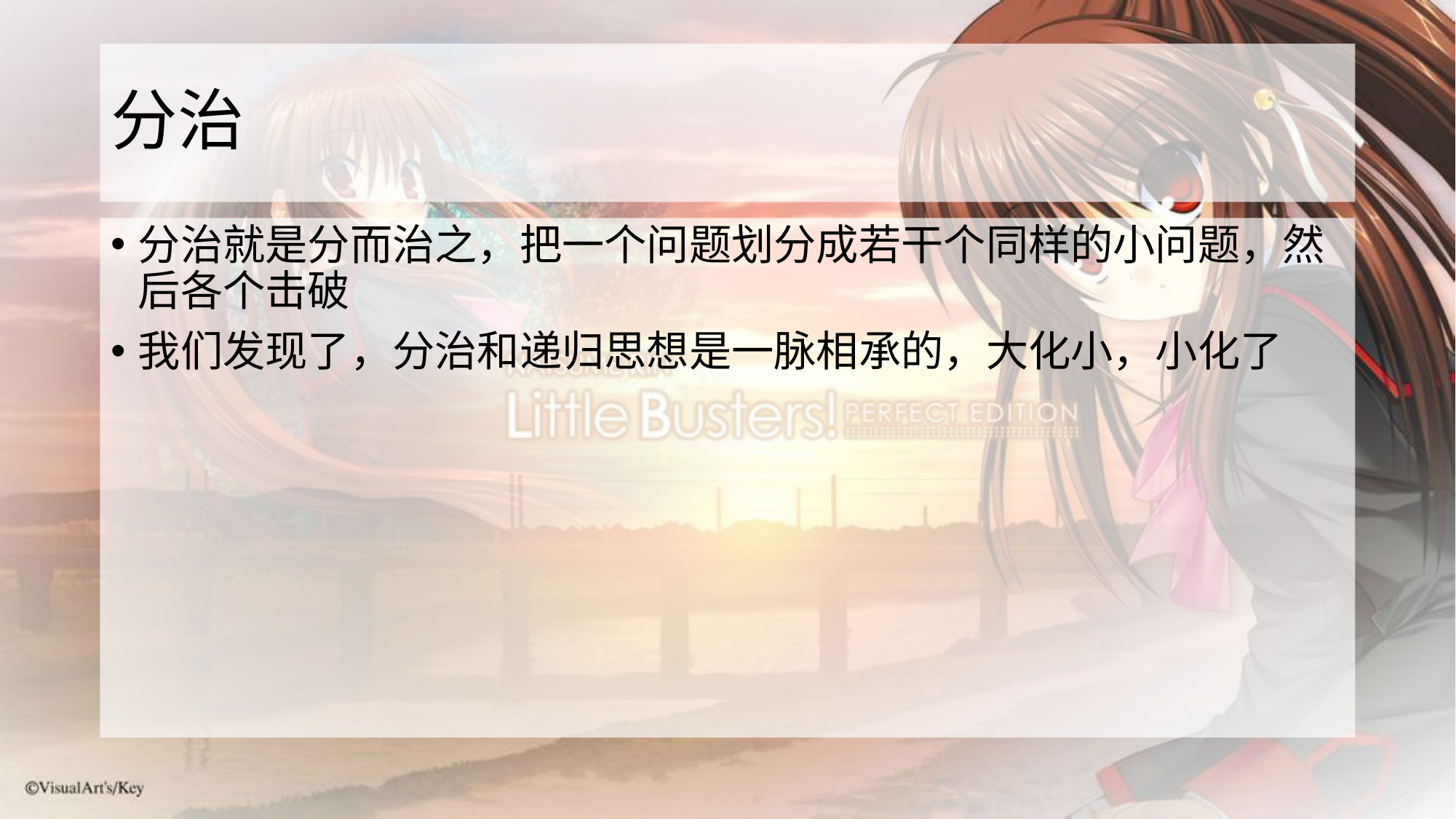

# 分治
分治就是分而治之，把一个问题划分成若干个同样的小问题，然后各个击破
我们发现了，分治和递归思想是一脉相承的，大化小，小化了